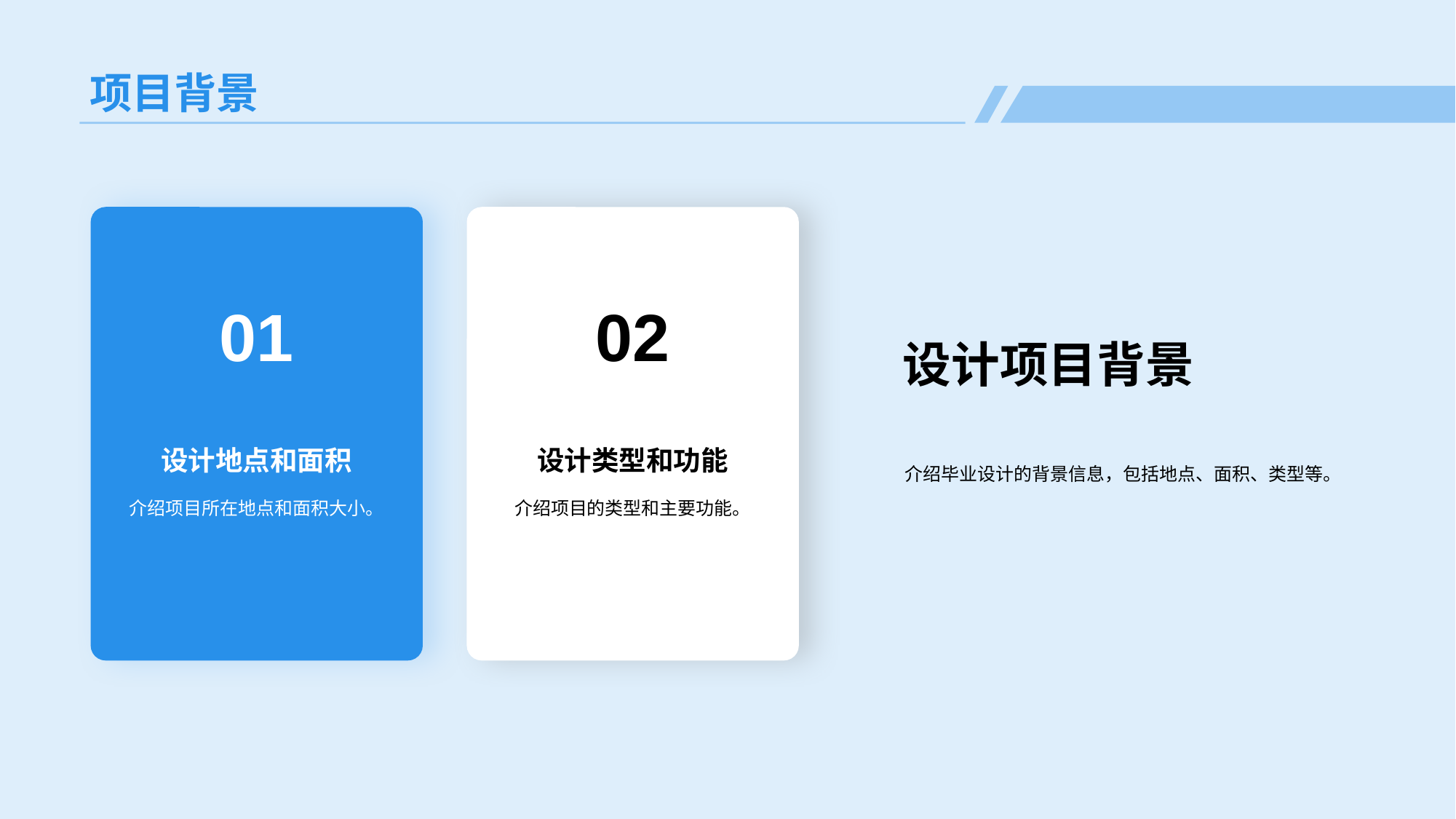

# 项目背景

01
设计地点和面积
介绍项目所在地点和面积大小。

02
设计类型和功能
介绍项目的类型和主要功能。
设计项目背景
介绍毕业设计的背景信息，包括地点、面积、类型等。